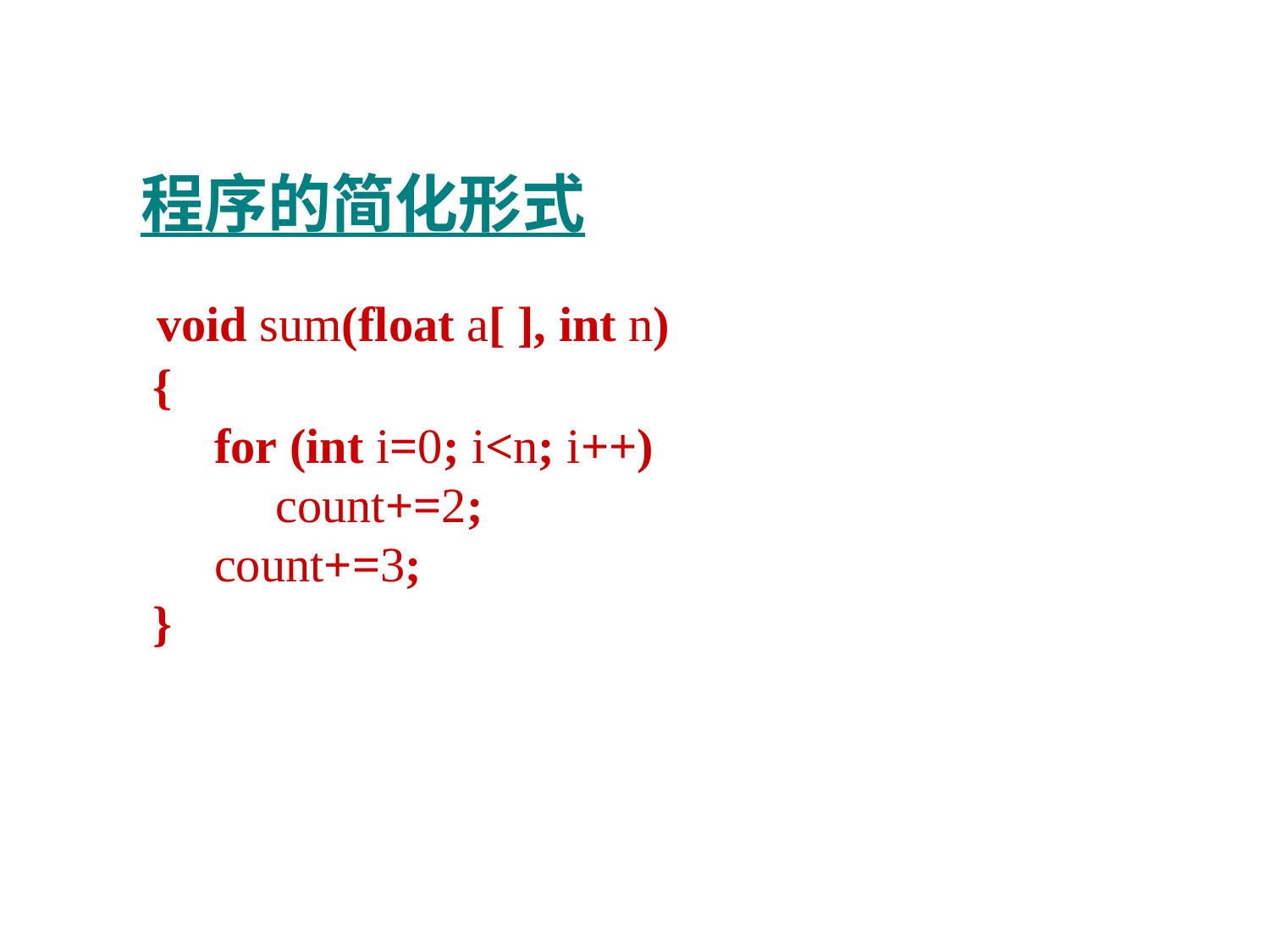

程序的简化形式

 void sum(float a[ ], int n)
 {
      for (int i=0; i<n; i++)
           count+=2;
      count+=3;
 }
80